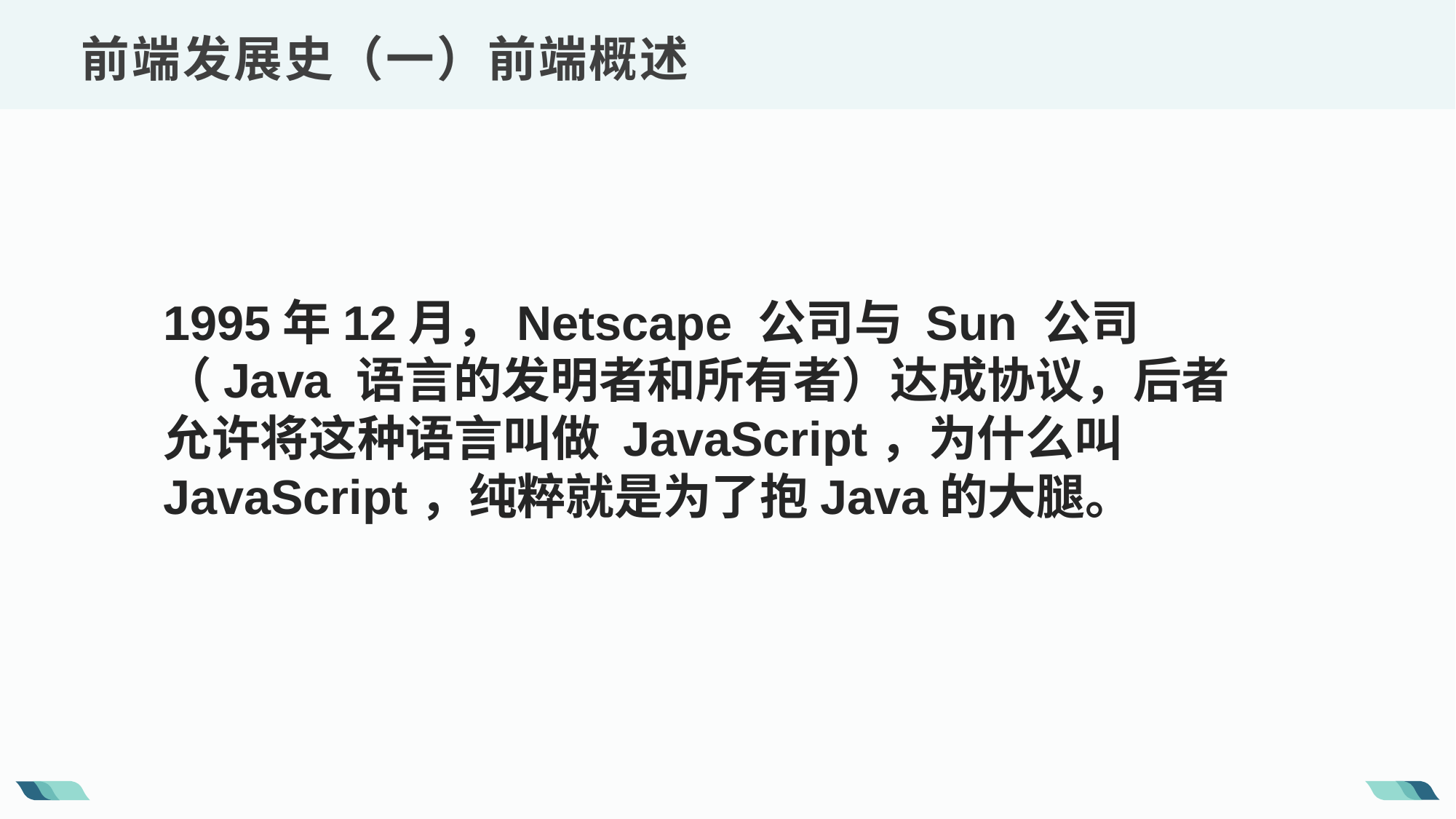

前端发展史（一）前端概述
1995年12月，Netscape 公司与 Sun 公司（Java 语言的发明者和所有者）达成协议，后者允许将这种语言叫做 JavaScript，为什么叫JavaScript，纯粹就是为了抱Java的大腿。